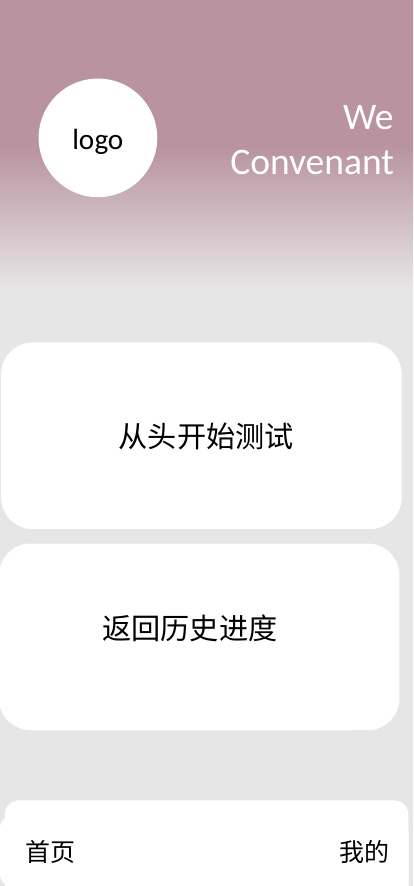

logo
We
Convenant

从头开始测试

返回历史进度

首页
我的